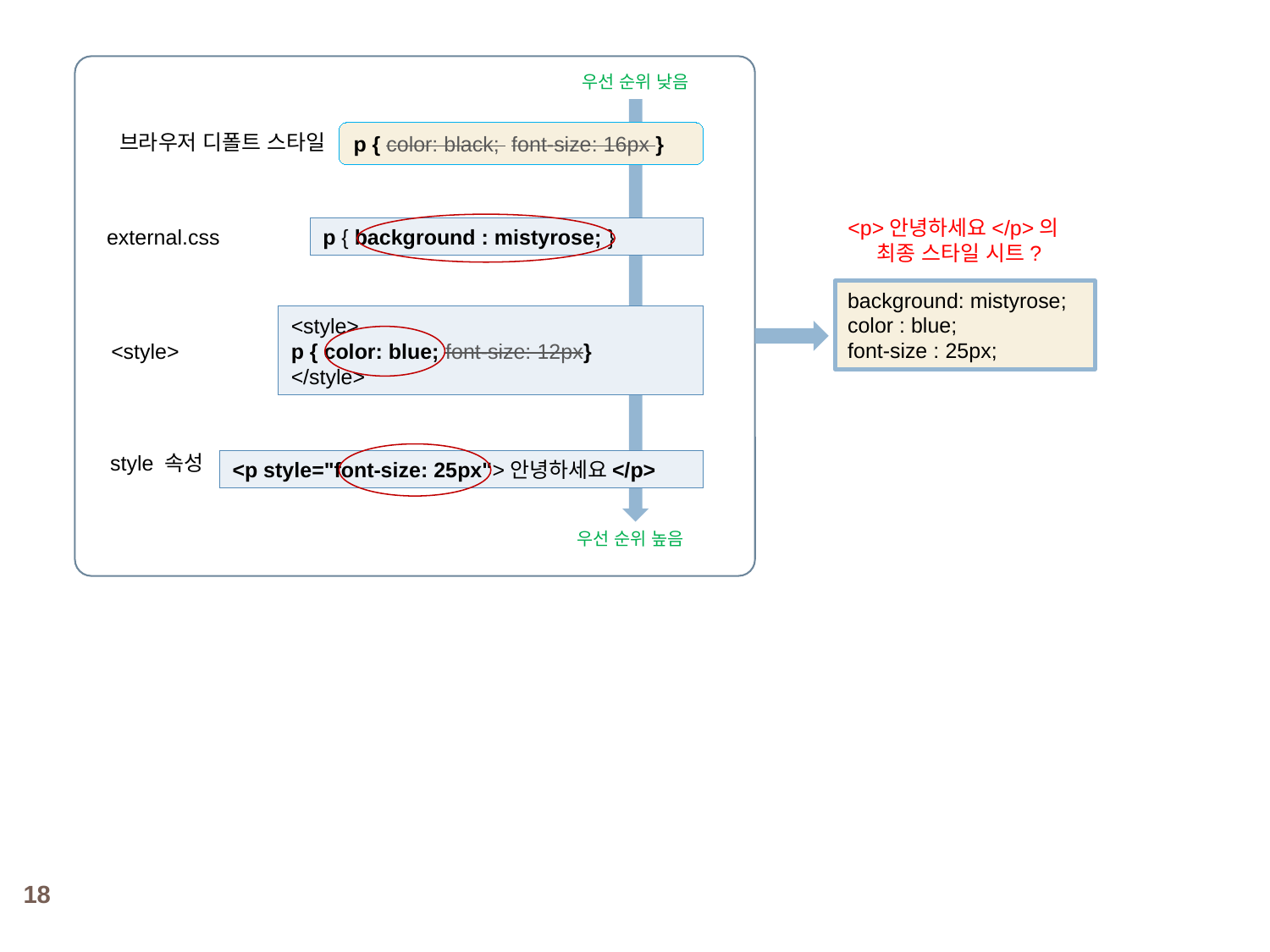

우선 순위 낮음

브라우저 디폴트 스타일
p { color: black;  font-size: 16px }
<p>안녕하세요</p>의
    최종 스타일 시트?

external.css
p { background : mistyrose; }
background: mistyrose;
color : blue;
font-size : 25px;
<style>
p { color: blue; font-size: 12px}
</style>

<style>
style 속성

<p style="font-size: 25px">안녕하세요</p>
우선 순위 높음
18